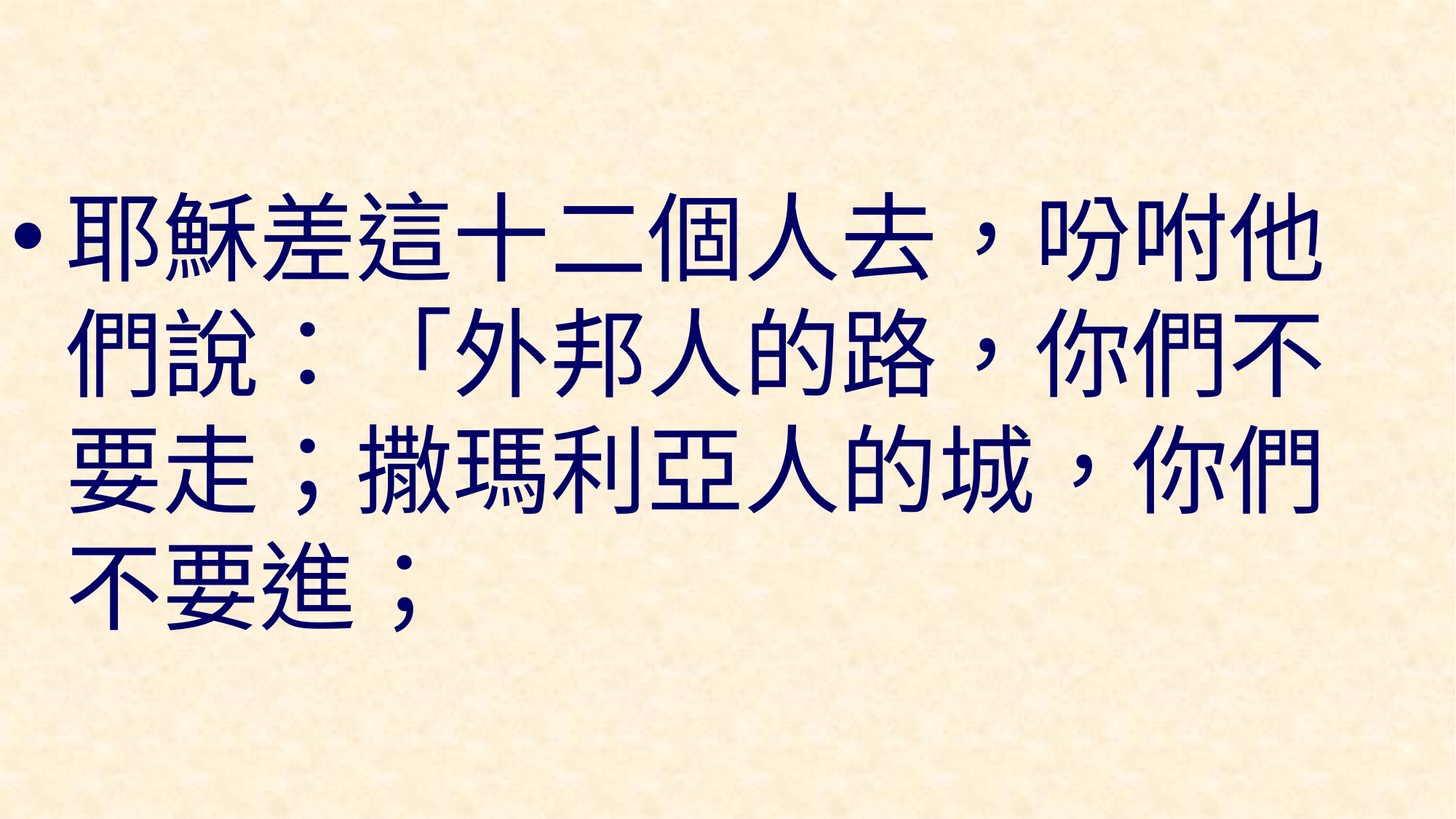

耶穌差這十二個人去，吩咐他們說：「外邦人的路，你們不要走；撒瑪利亞人的城，你們不要進；